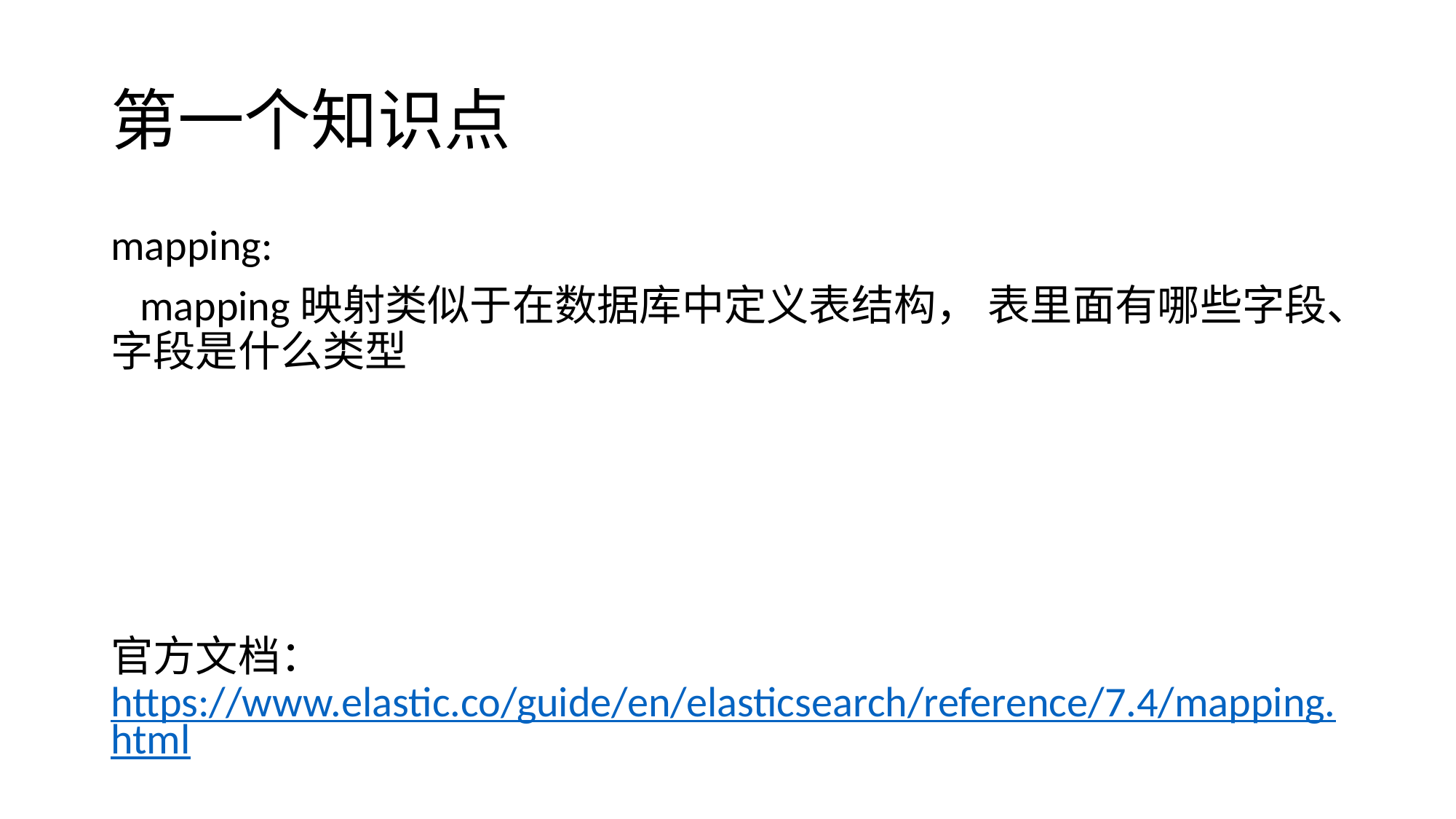

# 第一个知识点
mapping:
   mapping映射类似于在数据库中定义表结构， 表里面有哪些字段、字段是什么类型

官方文档：https://www.elastic.co/guide/en/elasticsearch/reference/7.4/mapping.html